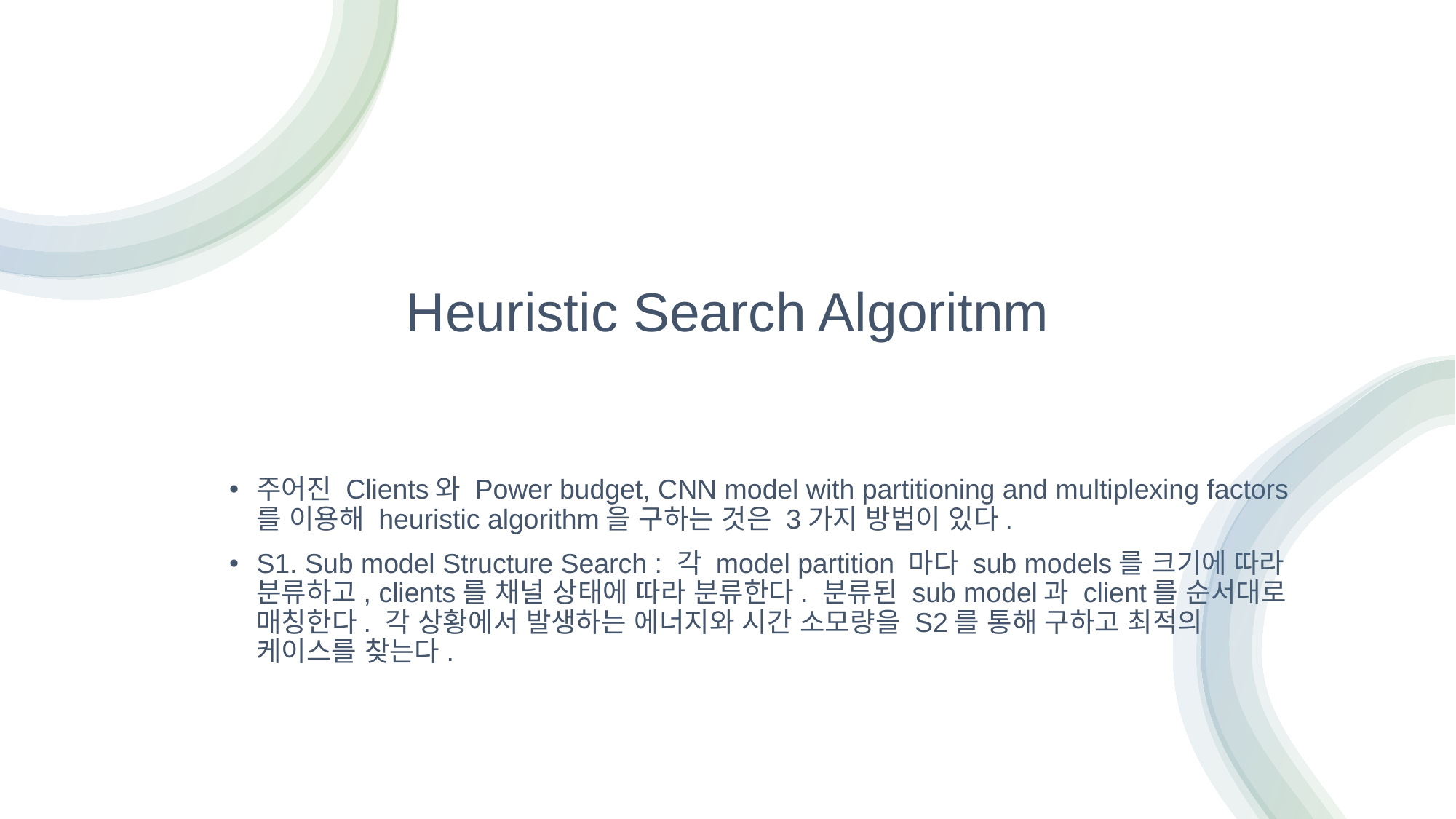

# Heuristic Search Algoritnm

주어진 Clients와 Power budget, CNN model with partitioning and multiplexing factors를 이용해 heuristic algorithm을 구하는 것은 3가지 방법이 있다.
S1. Sub model Structure Search : 각 model partition 마다 sub models를 크기에 따라 분류하고, clients를 채널 상태에 따라 분류한다. 분류된 sub model과 client를 순서대로 매칭한다. 각 상황에서 발생하는 에너지와 시간 소모량을 S2를 통해 구하고 최적의 케이스를 찾는다.